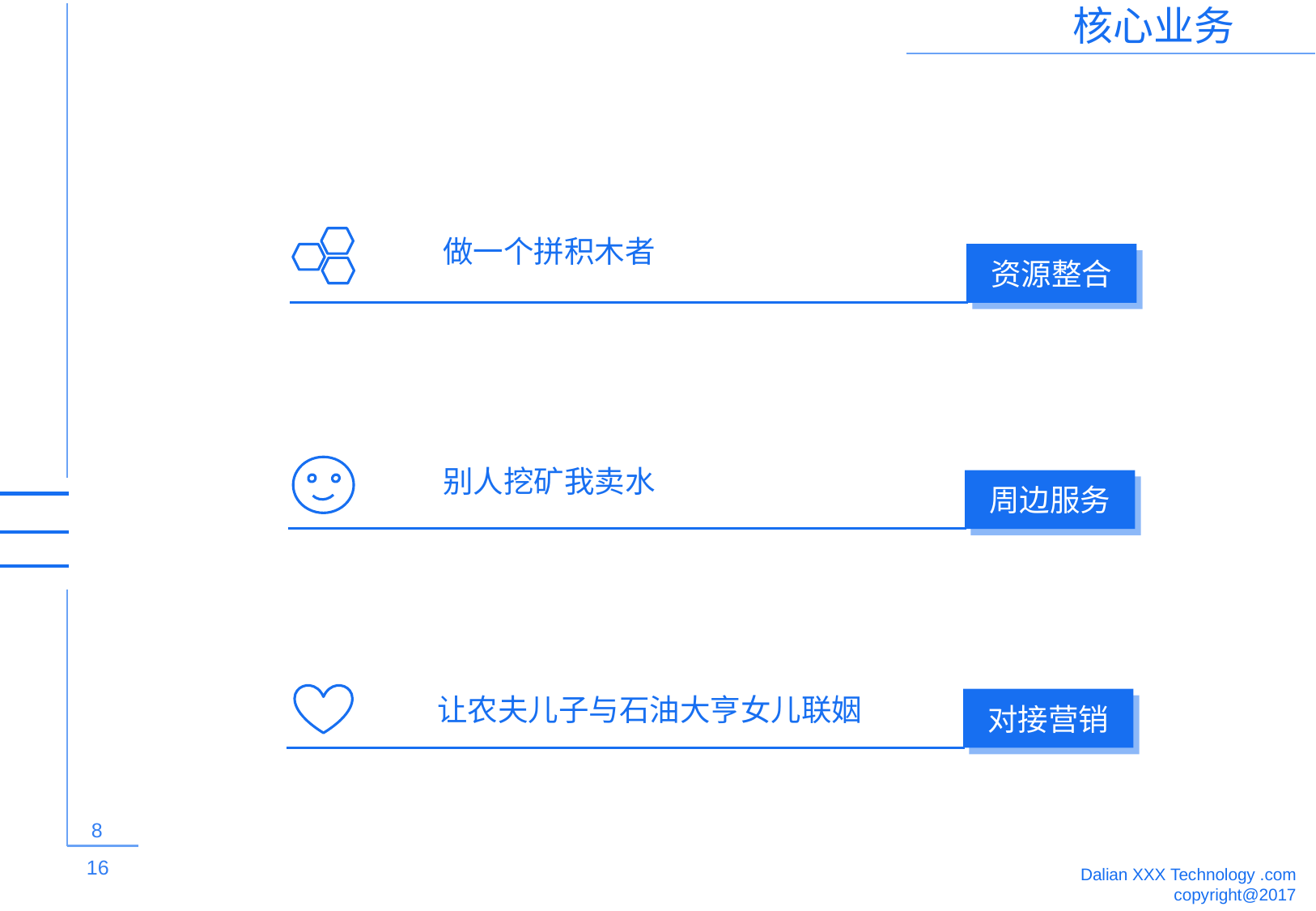

核心业务
8
 16
做一个拼积木者

资源整合

别人挖矿我卖水

周边服务

让农夫儿子与石油大亨女儿联姻

对接营销

Dalian XXX Technology .com
copyright@2017